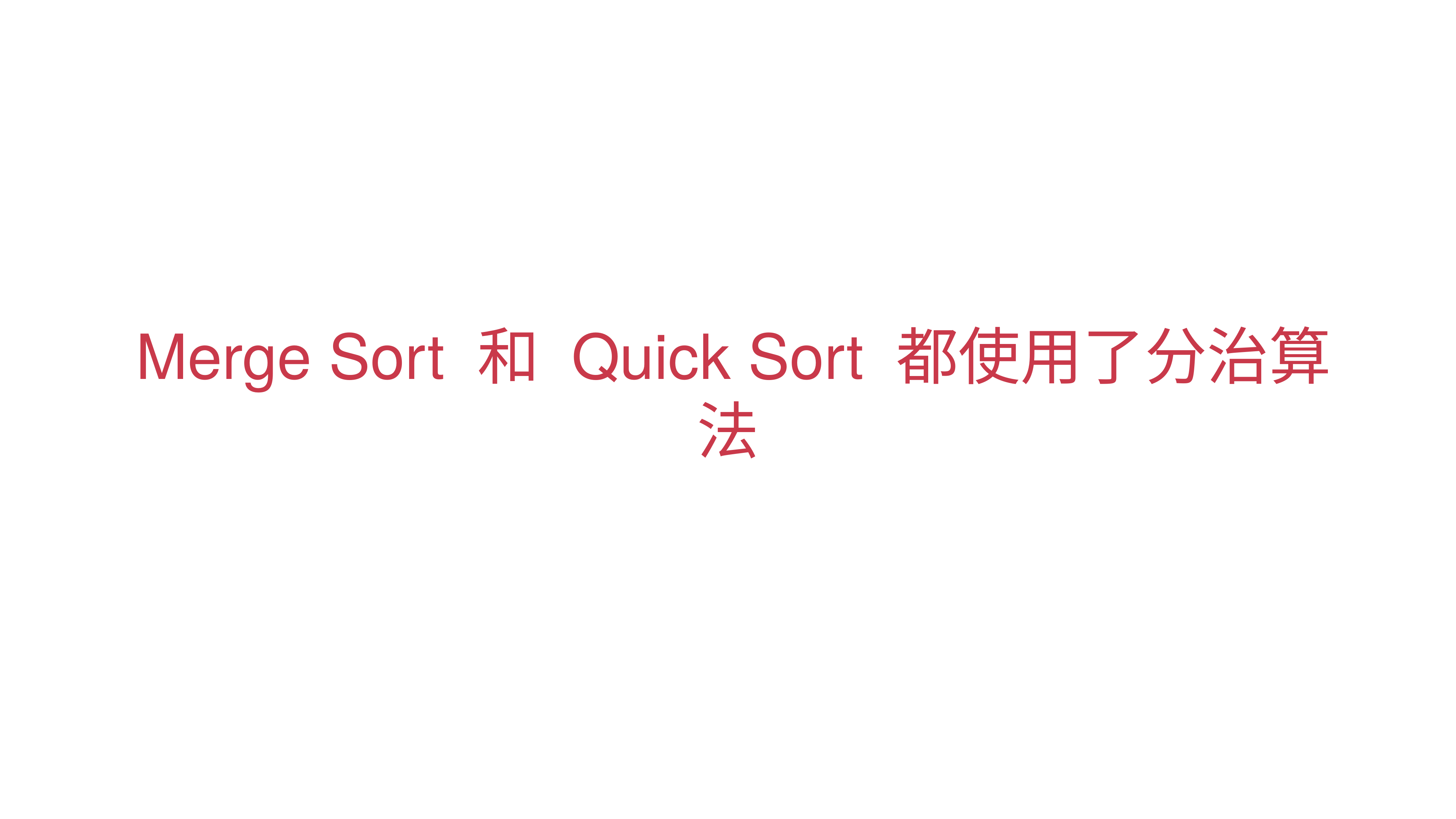

# Merge Sort 和 Quick Sort 都使用了分治算法